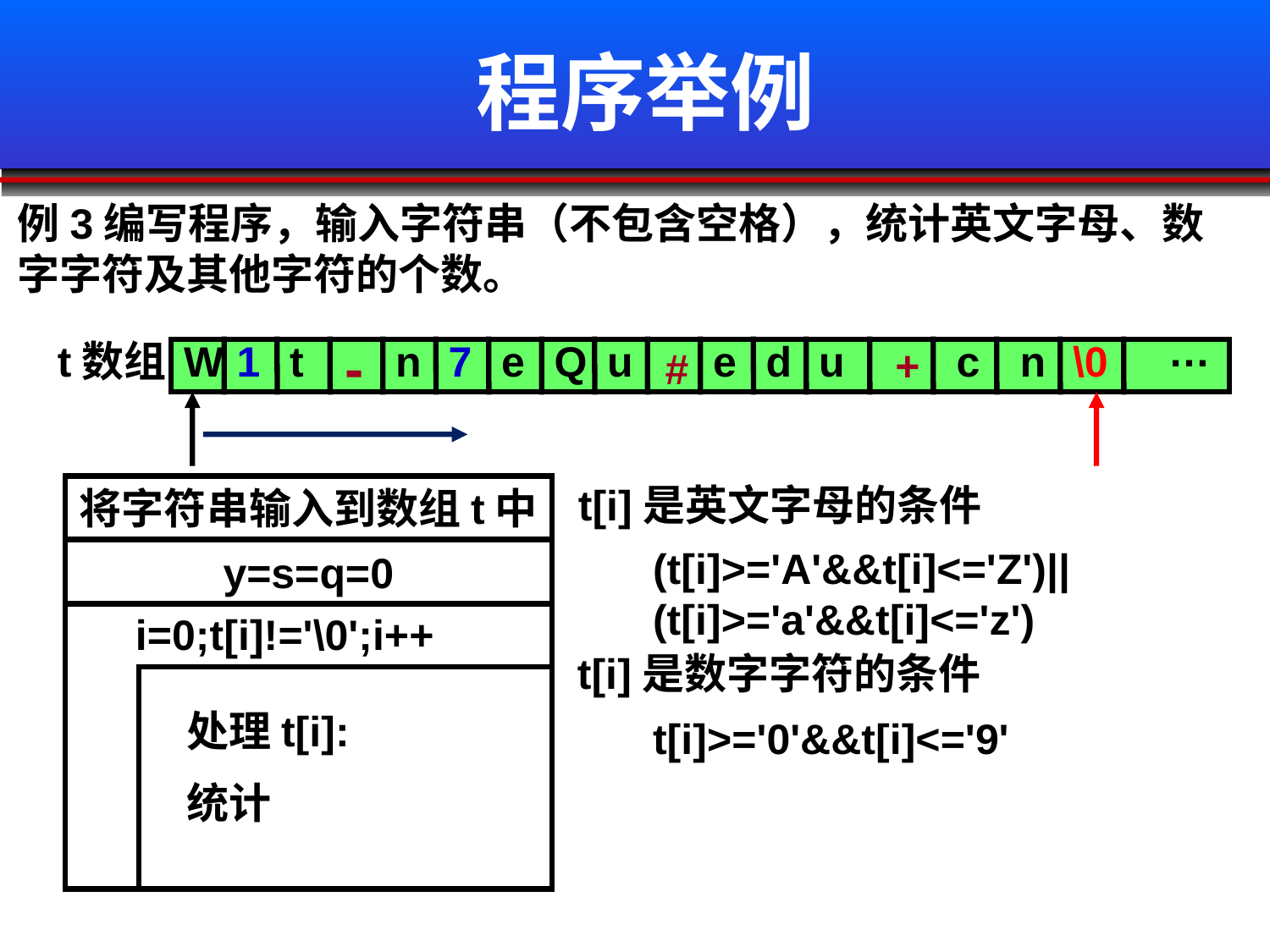

# 程序举例
例3编写程序，输入字符串（不包含空格），统计英文字母、数字字符及其他字符的个数。
…

-
t数组
W
1
t
n
7
e
Q
u
e
d
u
c
n
\0
+
#

t[i]是英文字母的条件
将字符串输入到数组t中
(t[i]>='A'&&t[i]<='Z')||(t[i]>='a'&&t[i]<='z')
y=s=q=0
i=0;t[i]!='\0';i++

t[i]是数字字符的条件

处理t[i]:
统计
t[i]>='0'&&t[i]<='9'